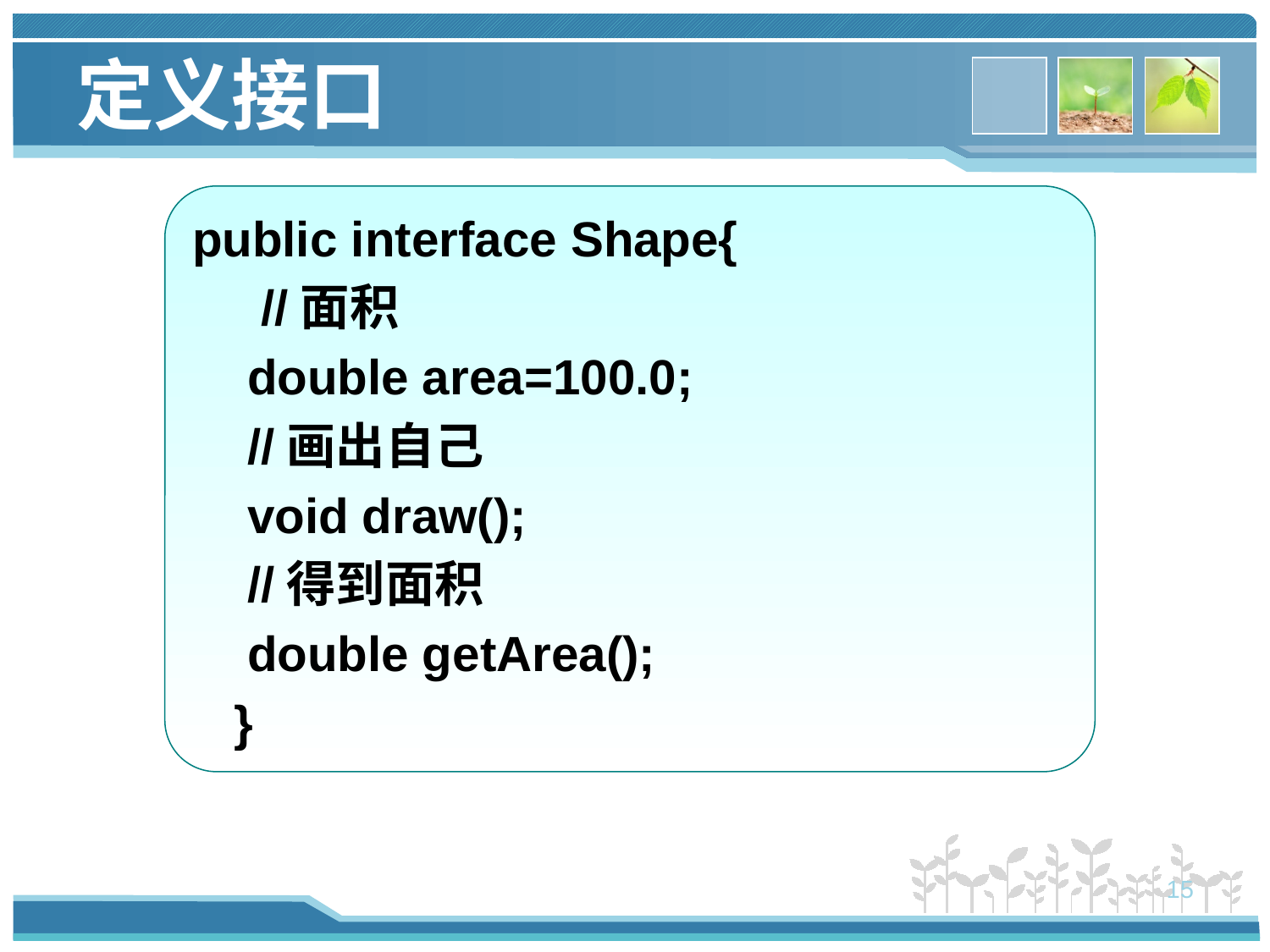

定义接口
public interface Shape{
     //面积
    double area=100.0;
    //画出自己
    void draw();
    //得到面积
    double getArea();
   }
15